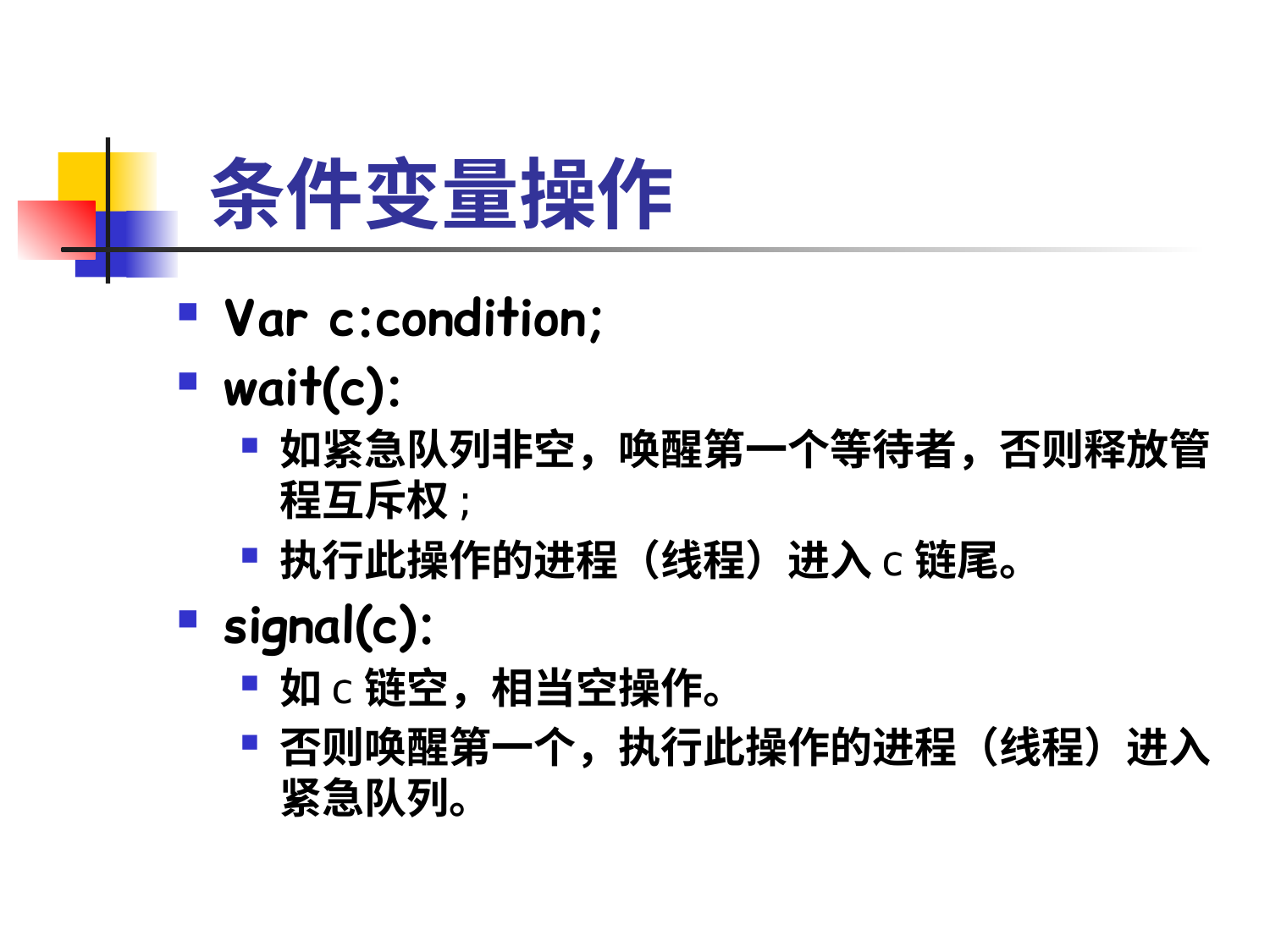

# 条件变量操作
Var c:condition;
wait(c):
如紧急队列非空，唤醒第一个等待者，否则释放管程互斥权;
执行此操作的进程（线程）进入c链尾。
signal(c):
如c链空，相当空操作。
否则唤醒第一个，执行此操作的进程（线程）进入紧急队列。